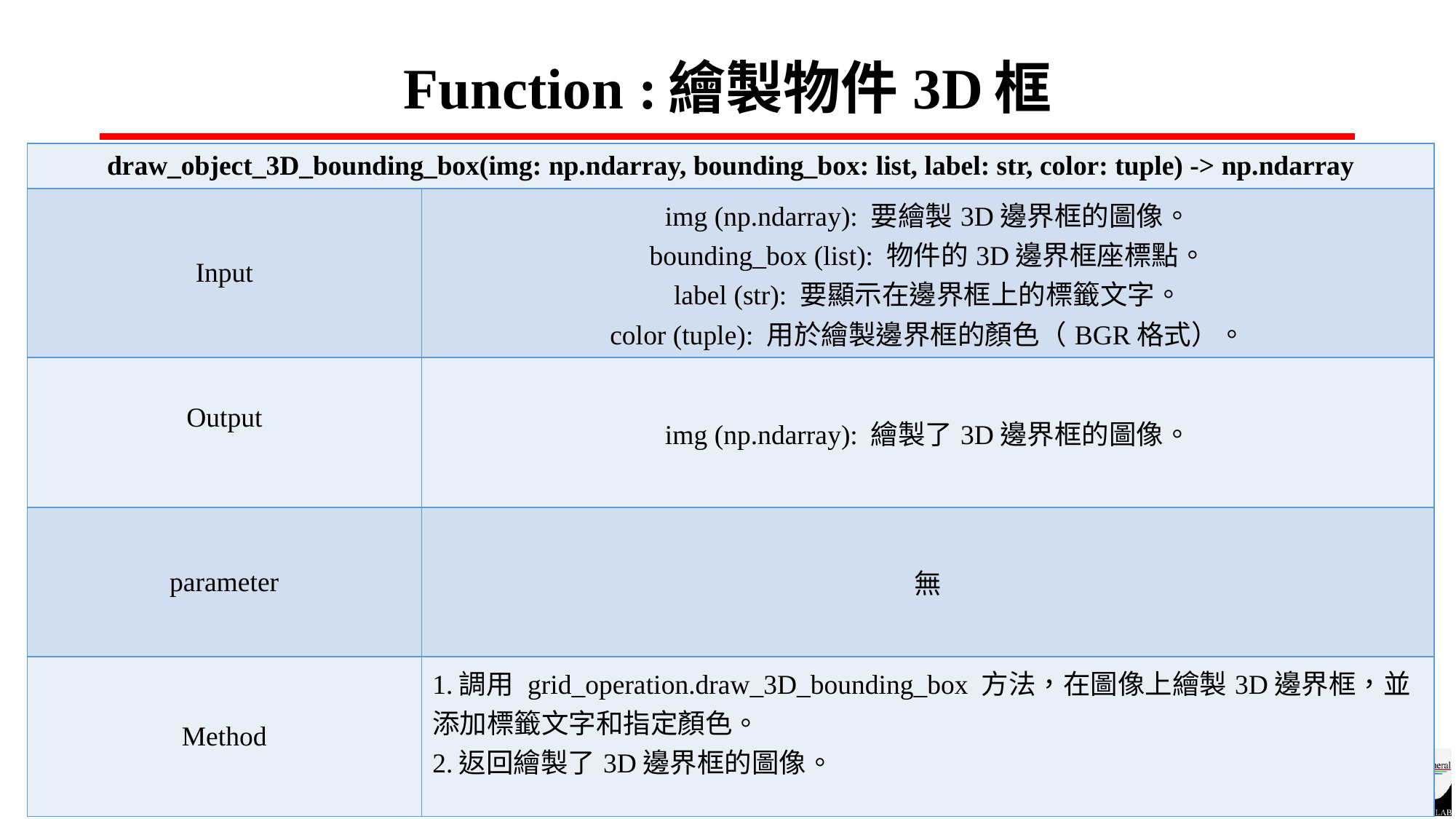

# Function :繪製物件3D框
| draw\_object\_3D\_bounding\_box(img: np.ndarray, bounding\_box: list, label: str, color: tuple) -> np.ndarray |  |
| --- | --- |
| Input | img (np.ndarray): 要繪製3D邊界框的圖像。 bounding\_box (list): 物件的3D邊界框座標點。 label (str): 要顯示在邊界框上的標籤文字。 color (tuple): 用於繪製邊界框的顏色（BGR格式）。 |
| Output | img (np.ndarray): 繪製了3D邊界框的圖像。 |
| parameter | 無 |
| Method | 1.調用 grid\_operation.draw\_3D\_bounding\_box 方法，在圖像上繪製3D邊界框，並添加標籤文字和指定顏色。 2.返回繪製了3D邊界框的圖像。 |